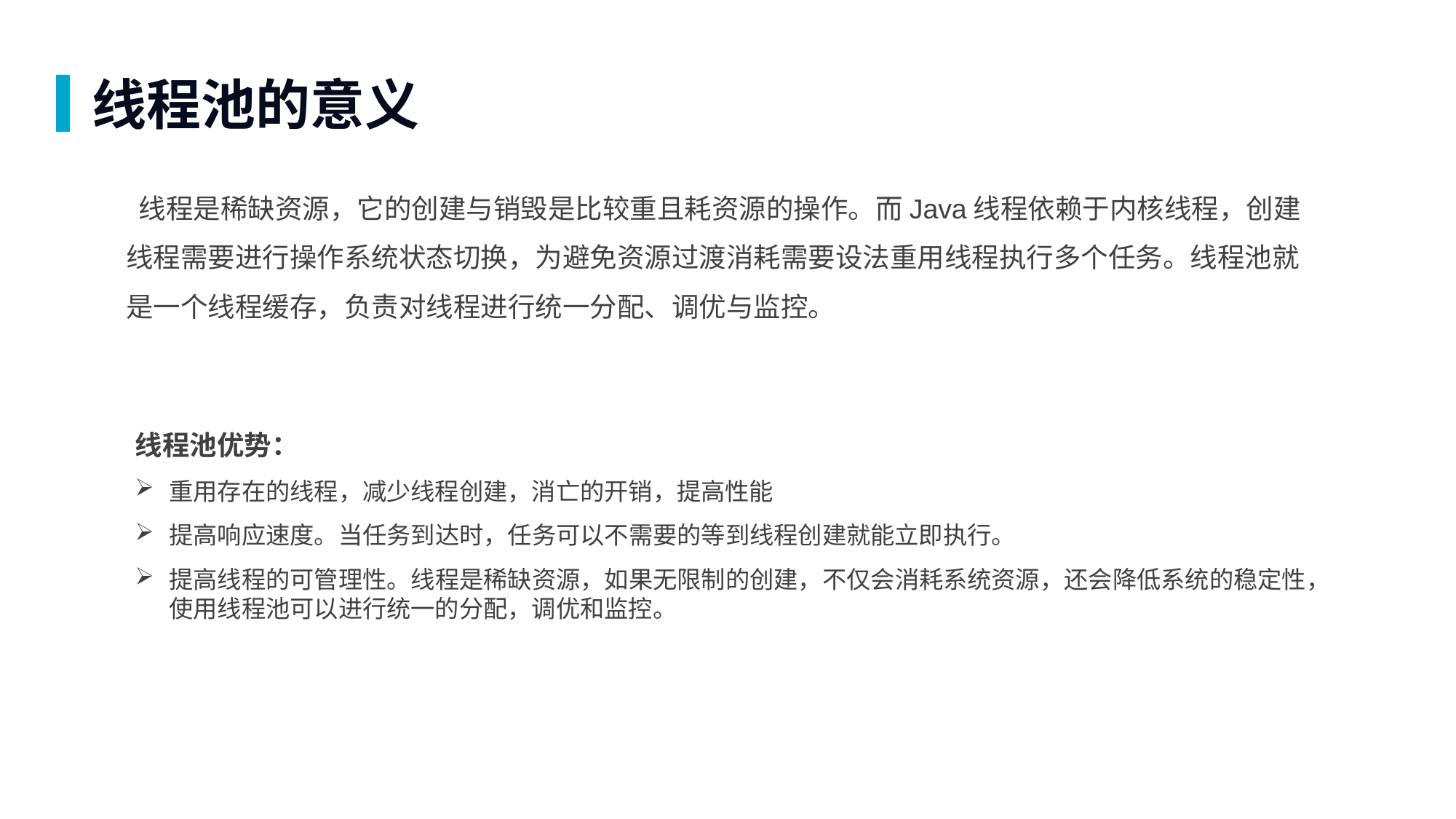

线程池的意义

 线程是稀缺资源，它的创建与销毁是比较重且耗资源的操作。而Java线程依赖于内核线程，创建线程需要进行操作系统状态切换，为避免资源过渡消耗需要设法重用线程执行多个任务。线程池就是一个线程缓存，负责对线程进行统一分配、调优与监控。
线程池优势：
重用存在的线程，减少线程创建，消亡的开销，提高性能
提高响应速度。当任务到达时，任务可以不需要的等到线程创建就能立即执行。
提高线程的可管理性。线程是稀缺资源，如果无限制的创建，不仅会消耗系统资源，还会降低系统的稳定性，使用线程池可以进行统一的分配，调优和监控。